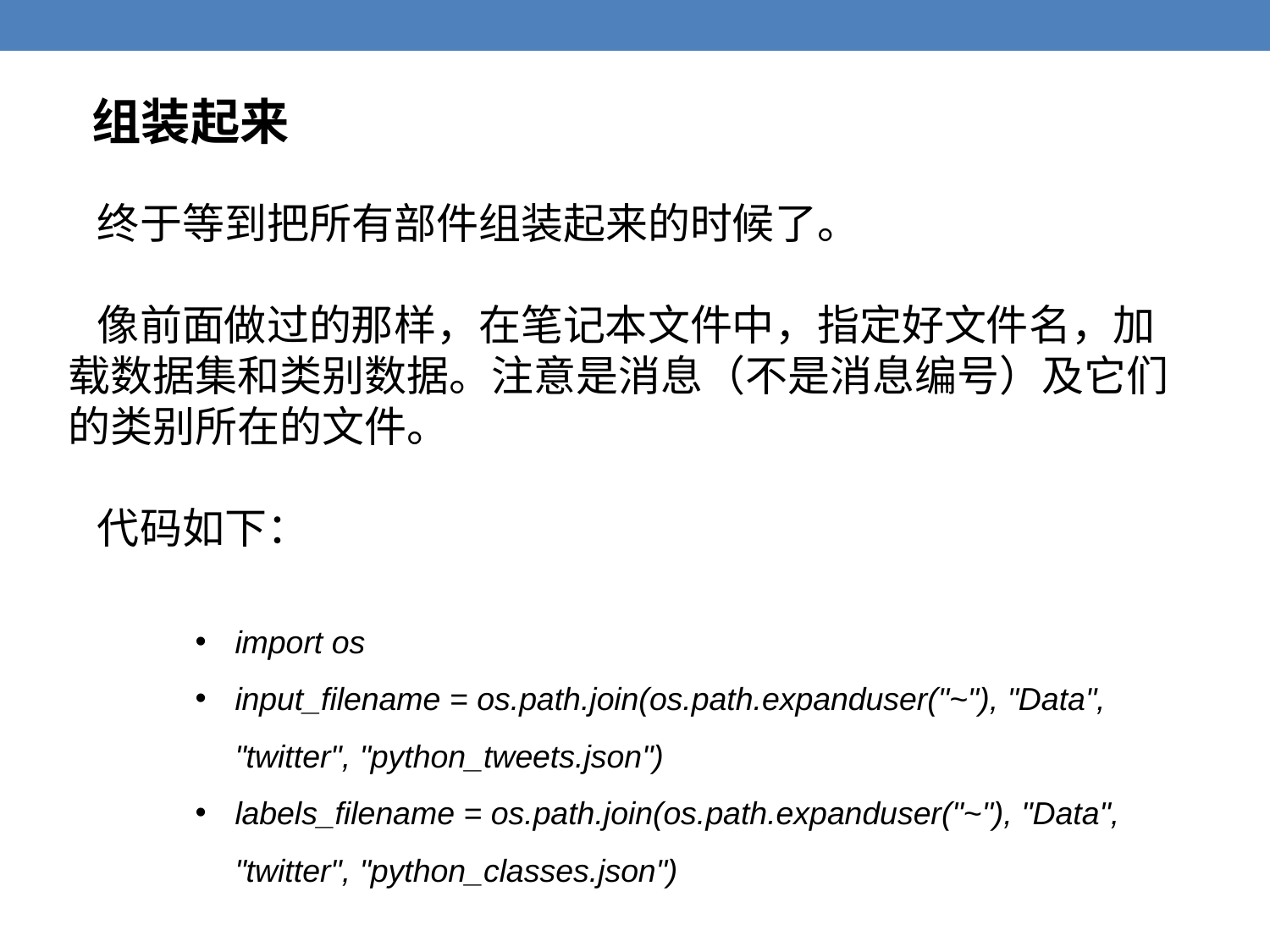

组装起来
  终于等到把所有部件组装起来的时候了。

  像前面做过的那样，在笔记本文件中，指定好文件名，加载数据集和类别数据。注意是消息（不是消息编号）及它们的类别所在的文件。

  代码如下：

import os
input_filename = os.path.join(os.path.expanduser("~"), "Data", "twitter", "python_tweets.json")
labels_filename = os.path.join(os.path.expanduser("~"), "Data", "twitter", "python_classes.json")